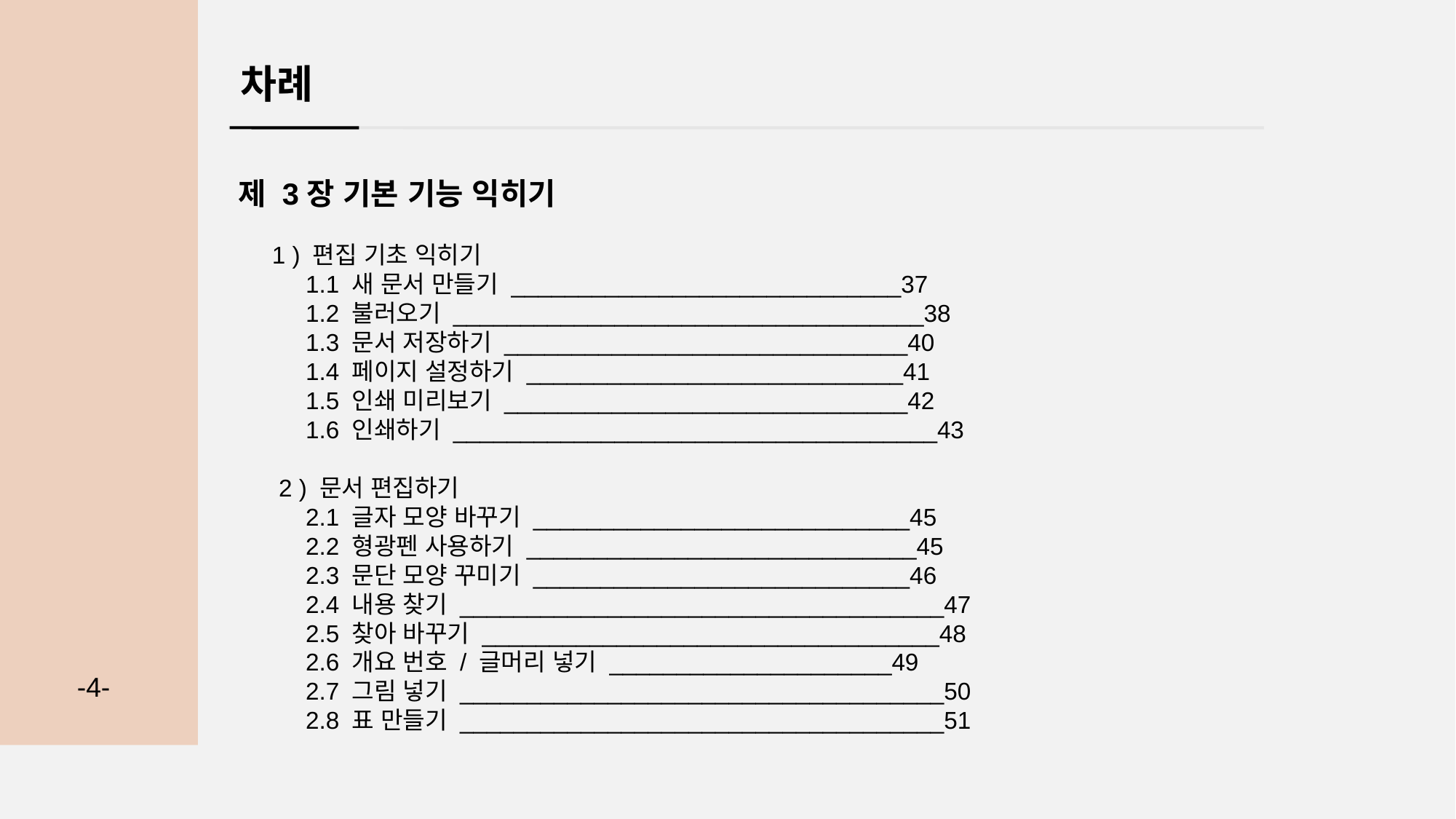

차례

제 3장 기본 기능 익히기

     1 ) 편집 기초 익히기
          1.1 새 문서 만들기 _____________________________37
          1.2 불러오기 ___________________________________38
          1.3 문서 저장하기 ______________________________40
          1.4 페이지 설정하기 ____________________________41
          1.5 인쇄 미리보기 ______________________________42
          1.6 인쇄하기 ____________________________________43

      2 ) 문서 편집하기
          2.1 글자 모양 바꾸기 ____________________________45
          2.2 형광펜 사용하기 _____________________________45
          2.3 문단 모양 꾸미기 ____________________________46
          2.4 내용 찾기 ____________________________________47
          2.5 찾아 바꾸기 __________________________________48
          2.6 개요 번호 / 글머리 넣기 _____________________49
          2.7 그림 넣기 ____________________________________50
          2.8 표 만들기 ____________________________________51

-4-